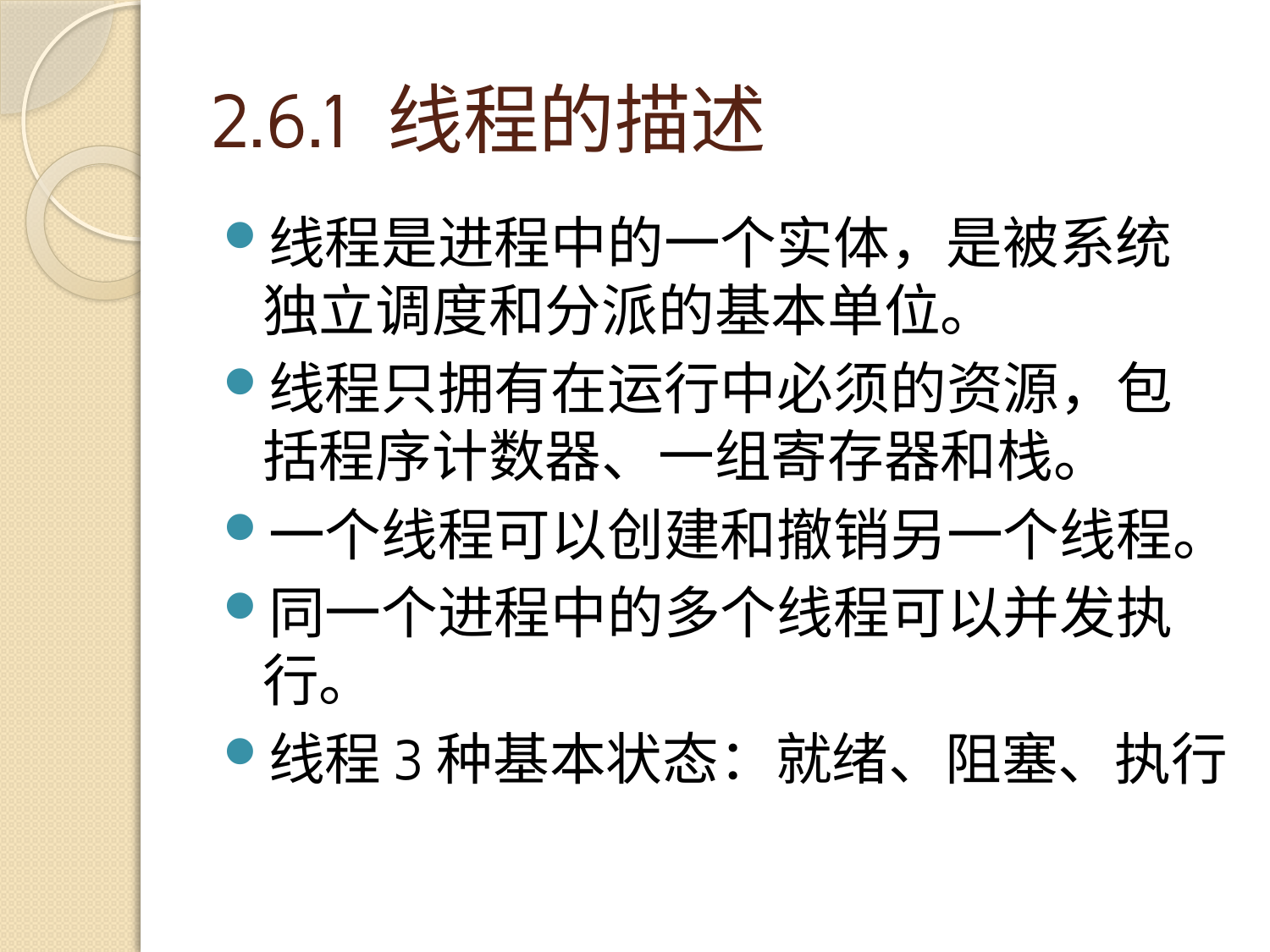

# 2.6.1 线程的描述
线程是进程中的一个实体，是被系统独立调度和分派的基本单位。
线程只拥有在运行中必须的资源，包括程序计数器、一组寄存器和栈。
一个线程可以创建和撤销另一个线程。
同一个进程中的多个线程可以并发执行。
线程3种基本状态：就绪、阻塞、执行